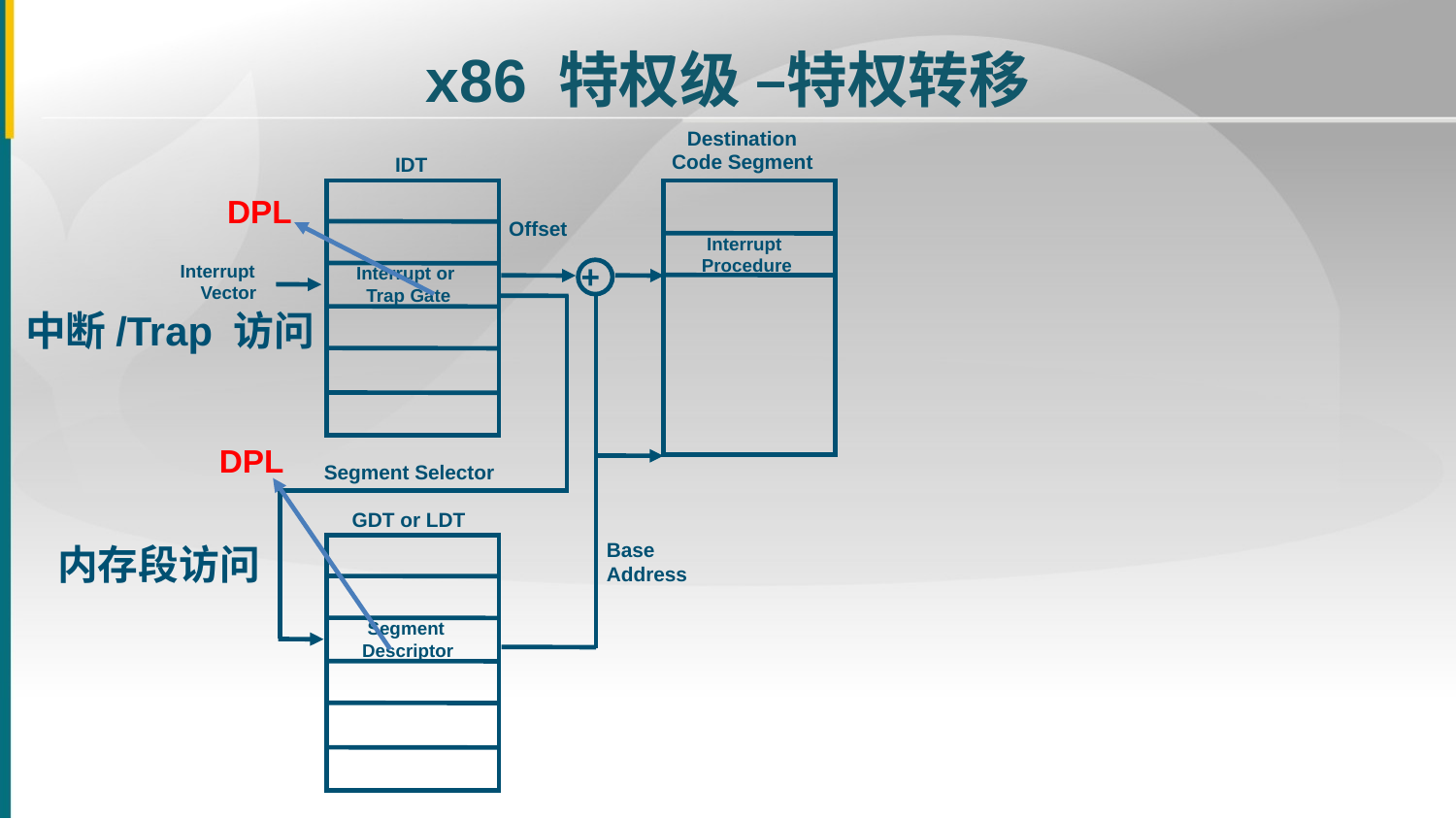

x86 特权级 –特权转移
   Destination
Code Segment
IDT

DPL
 Offset
 Interrupt
Procedure
+
Interrupt
    Vector
Interrupt or
  Trap Gate

  中断/Trap 访问
DPL
 Segment Selector
GDT or LDT
Base
Address
内存段访问

 Segment
Descriptor